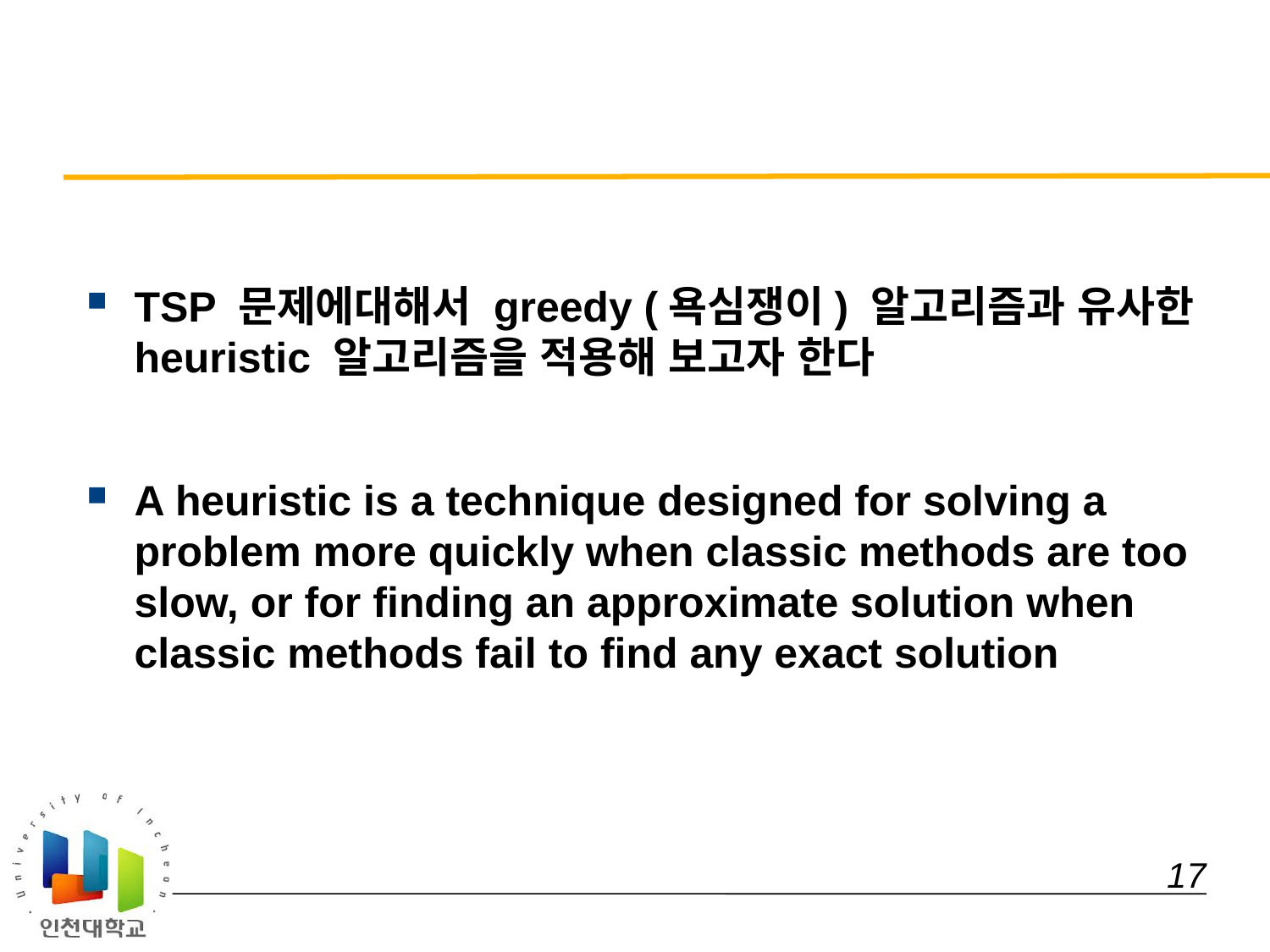

#

TSP 문제에대해서 greedy (욕심쟁이) 알고리즘과 유사한 heuristic 알고리즘을 적용해 보고자 한다

A heuristic is a technique designed for solving a problem more quickly when classic methods are too slow, or for finding an approximate solution when classic methods fail to find any exact solution

 17